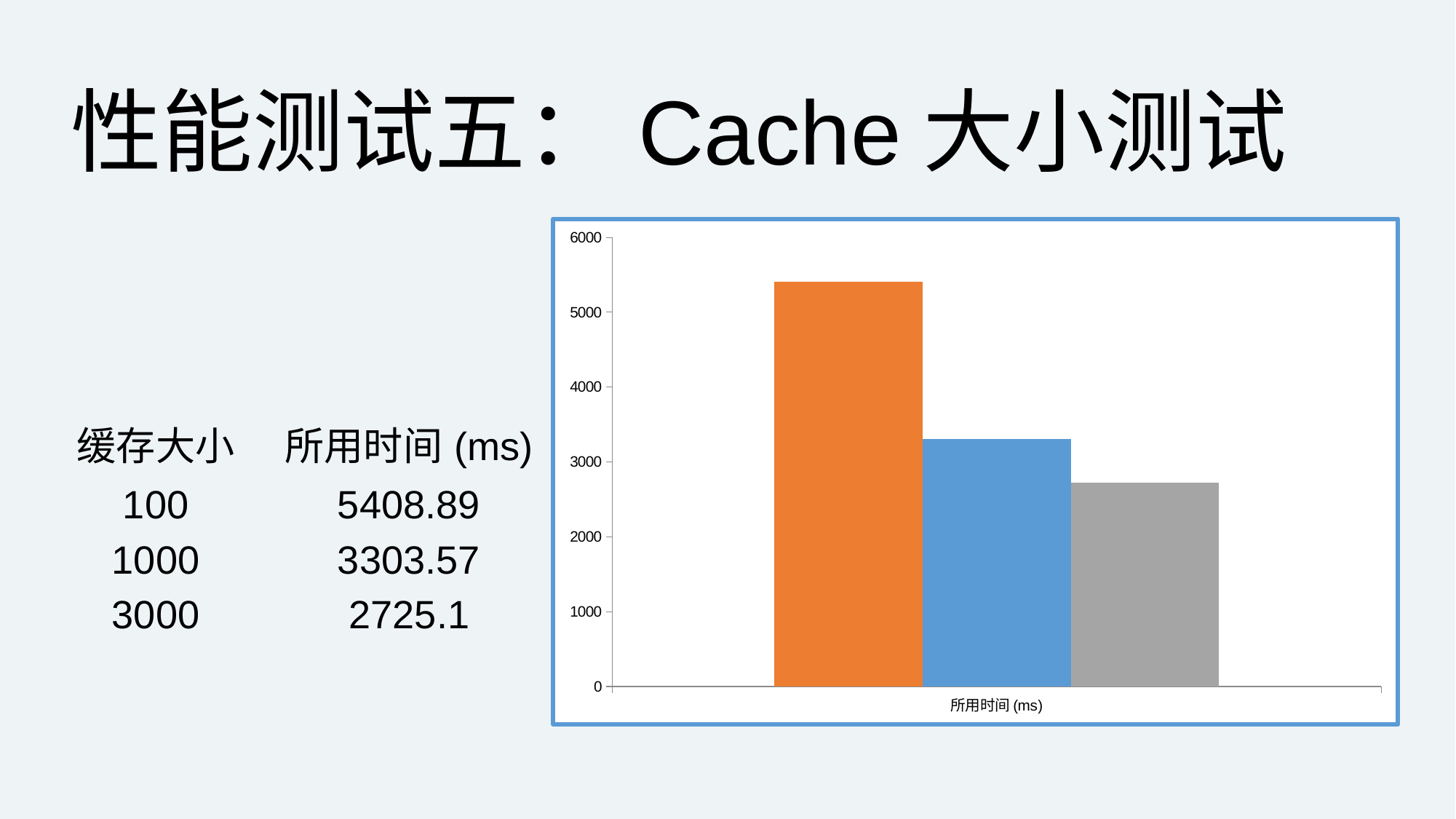

性能测试五：Cache大小测试

### Chart

| Category | 100 | 1000 | 3000 |
|---|---|---|---|
| 所用时间(ms) | 5408.89 | 3303.57 | 2725.1 |
| 缓存大小 | 所用时间(ms) |
| --- | --- |
| 100 | 5408.89 |
| 1000 | 3303.57 |
| 3000 | 2725.1 |